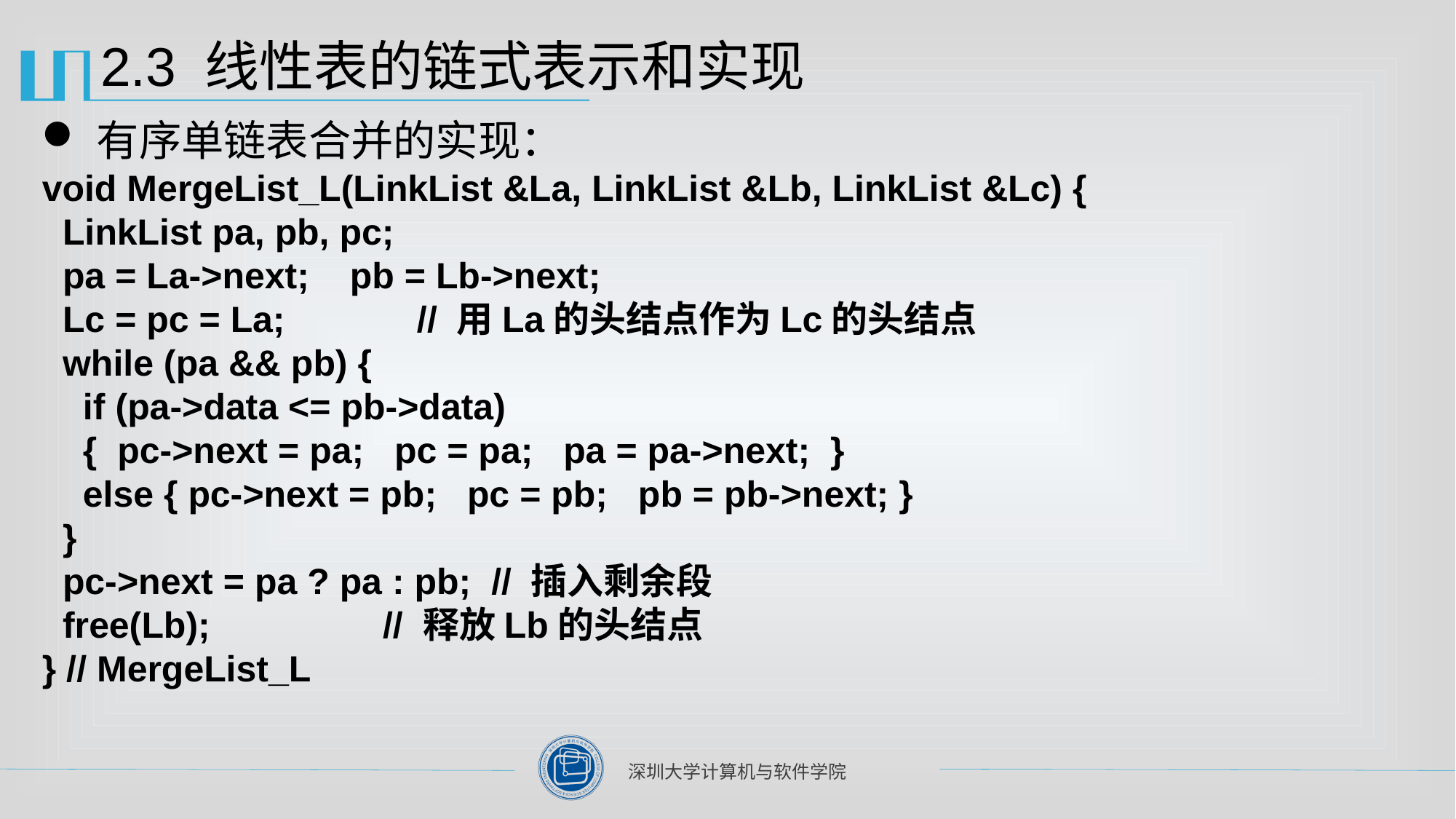

# 2.3 线性表的链式表示和实现
有序单链表合并的实现：
void MergeList_L(LinkList &La, LinkList &Lb, LinkList &Lc) {
  LinkList pa, pb, pc;
  pa = La->next;    pb = Lb->next;
  Lc = pc = La;             // 用La的头结点作为Lc的头结点
  while (pa && pb) {
    if (pa->data <= pb->data)
    {  pc->next = pa;   pc = pa;   pa = pa->next;  }
    else { pc->next = pb;   pc = pb;   pb = pb->next; }
  }
  pc->next = pa ? pa : pb;  // 插入剩余段
  free(Lb);                 // 释放Lb的头结点
} // MergeList_L

48